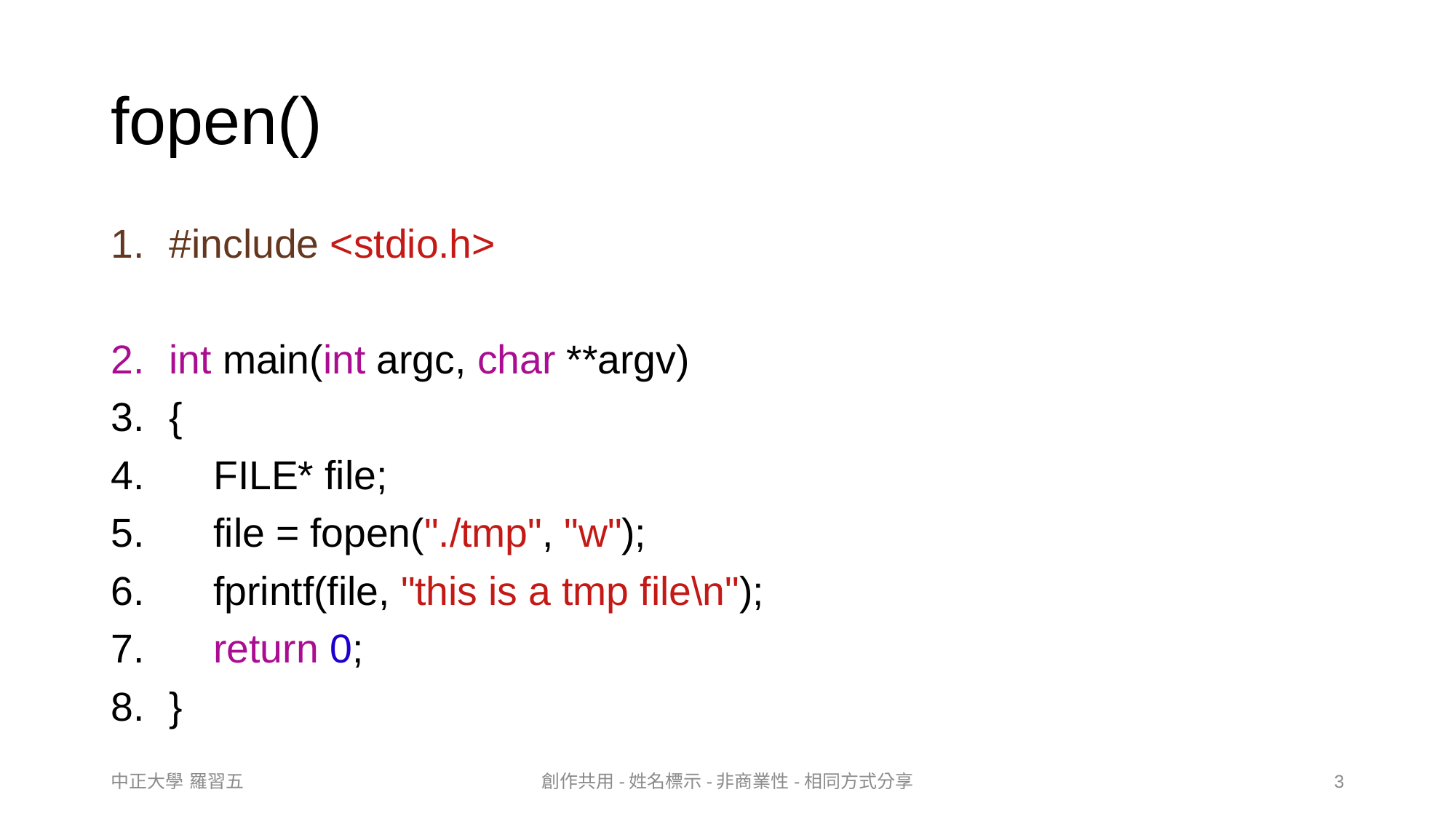

# fopen()
#include <stdio.h>

int main(int argc, char **argv)
{
    FILE* file;
    file = fopen("./tmp", "w");
    fprintf(file, "this is a tmp file\n");
    return 0;
}
中正大學 羅習五
創作共用-姓名標示-非商業性-相同方式分享
3